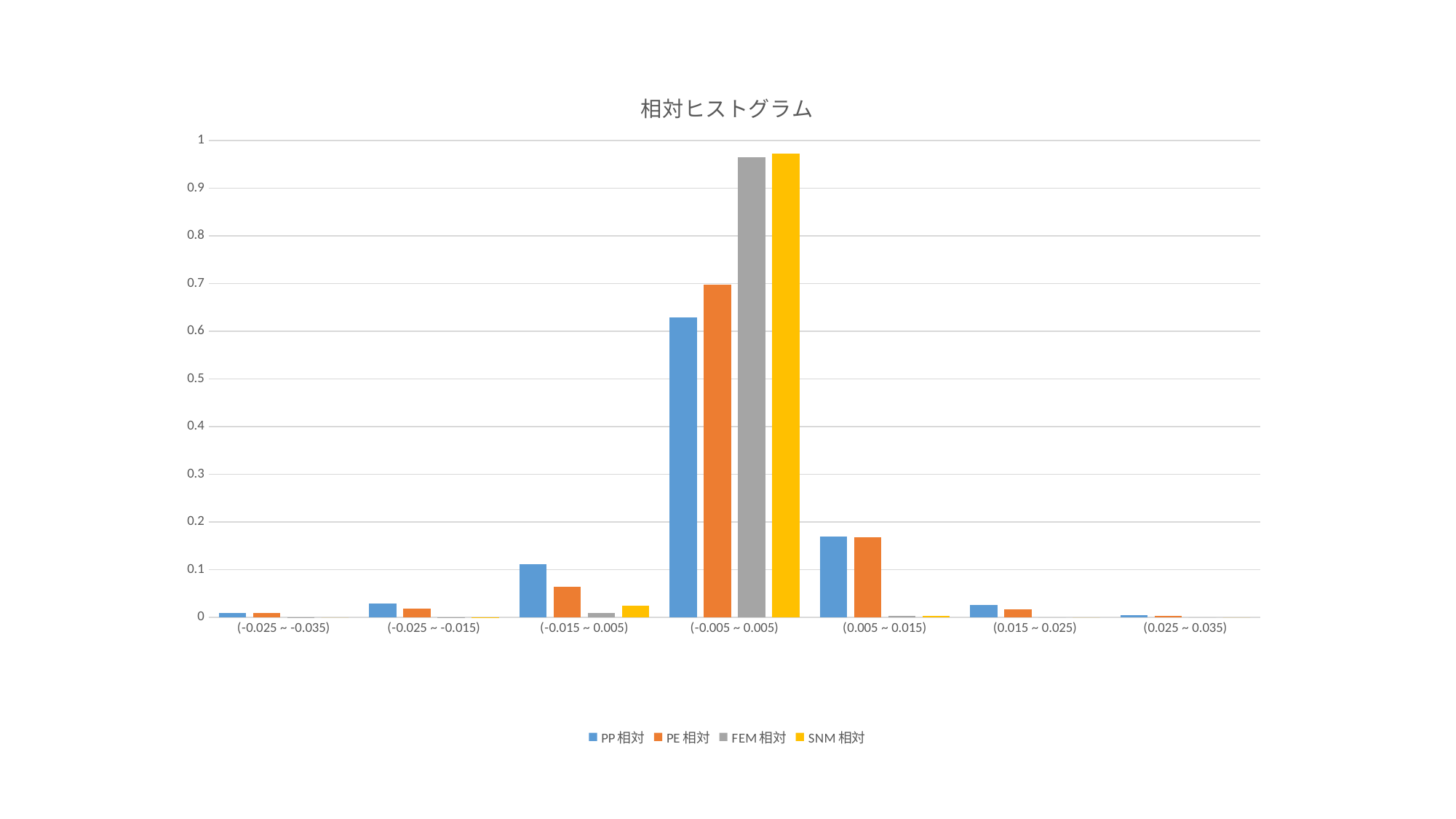

### Chart: 相対ヒストグラム

| Category | PP相対 | PE相対 | FEM相対 | SNM相対 |
|---|---|---|---|---|
| (-0.025 ~ -0.035) | 0.009060440808907066 | 0.008887030163625909 | 1.8114957520424616e-05 | 0.0 |
| (-0.025 ~ -0.015) | 0.028970688479890934 | 0.018349103455486435 | 0.00018114957520424616 | 0.000548747027620267 |
| (-0.015 ~ 0.005) | 0.11201999545557828 | 0.06414344712217053 | 0.009510352698222922 | 0.02414486921529175 |
| (-0.005 ~ 0.005) | 0.6287775505566917 | 0.6971613780124418 | 0.964422223429886 | 0.9723797329431132 |
| (0.005 ~ 0.015) | 0.1688536696205408 | 0.1682262533326363 | 0.0037860261217687445 | 0.0029266508139747576 |
| (0.015 ~ 0.025) | 0.02573278800272665 | 0.016806942338857232 | 0.0 | 0.0 |
| (0.025 ~ 0.035) | 0.0051408770733924105 | 0.0036855036855036856 | 0.0 | 0.0 |